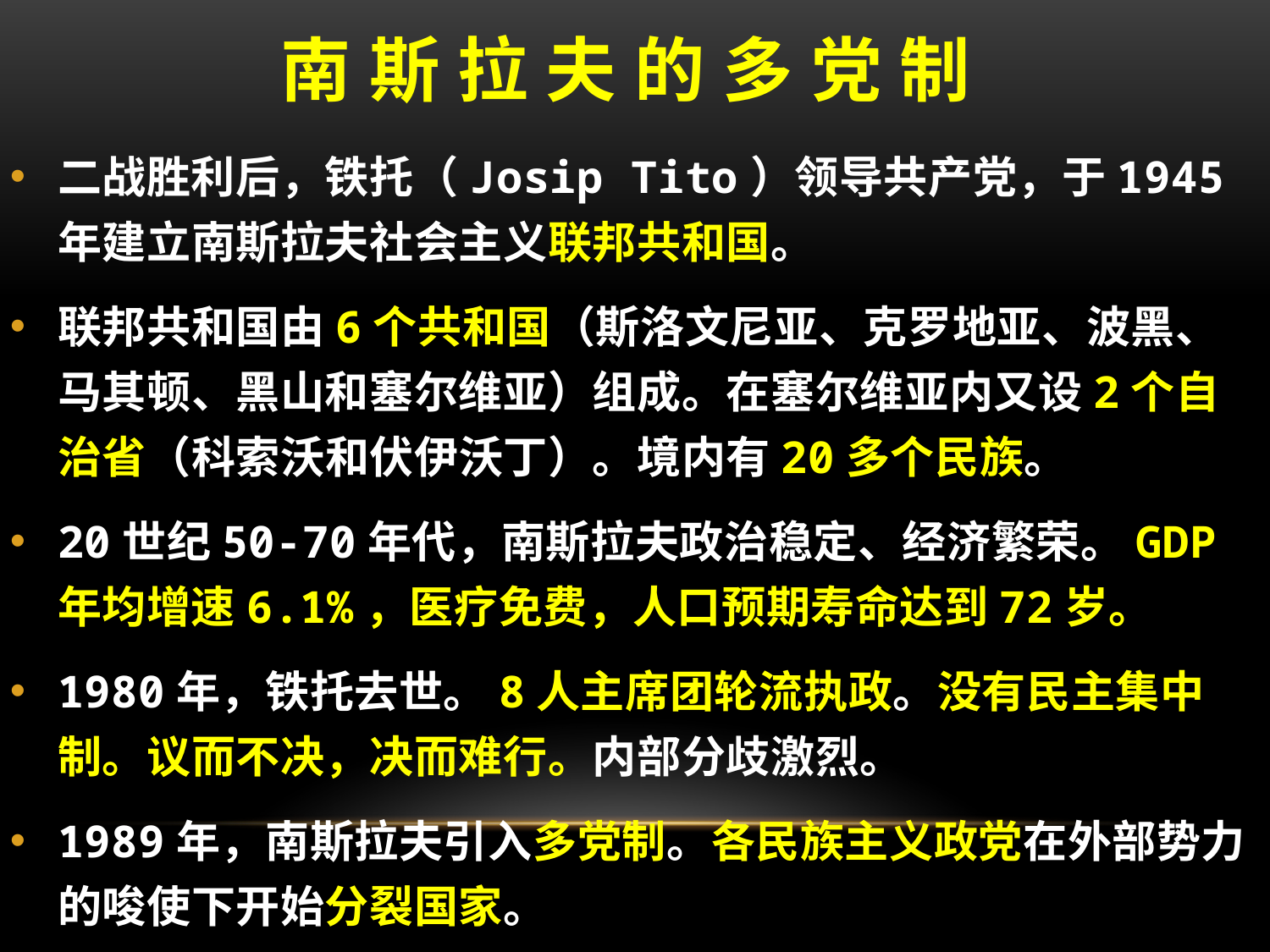

# 南 斯 拉 夫 的 多 党 制
二战胜利后，铁托（Josip Tito）领导共产党，于1945年建立南斯拉夫社会主义联邦共和国。
联邦共和国由6个共和国（斯洛文尼亚、克罗地亚、波黑、马其顿、黑山和塞尔维亚）组成。在塞尔维亚内又设2个自治省（科索沃和伏伊沃丁）。境内有20多个民族。
20世纪50-70年代，南斯拉夫政治稳定、经济繁荣。GDP年均增速6.1%，医疗免费，人口预期寿命达到72岁。
1980年，铁托去世。8人主席团轮流执政。没有民主集中制。议而不决，决而难行。内部分歧激烈。
1989年，南斯拉夫引入多党制。各民族主义政党在外部势力的唆使下开始分裂国家。